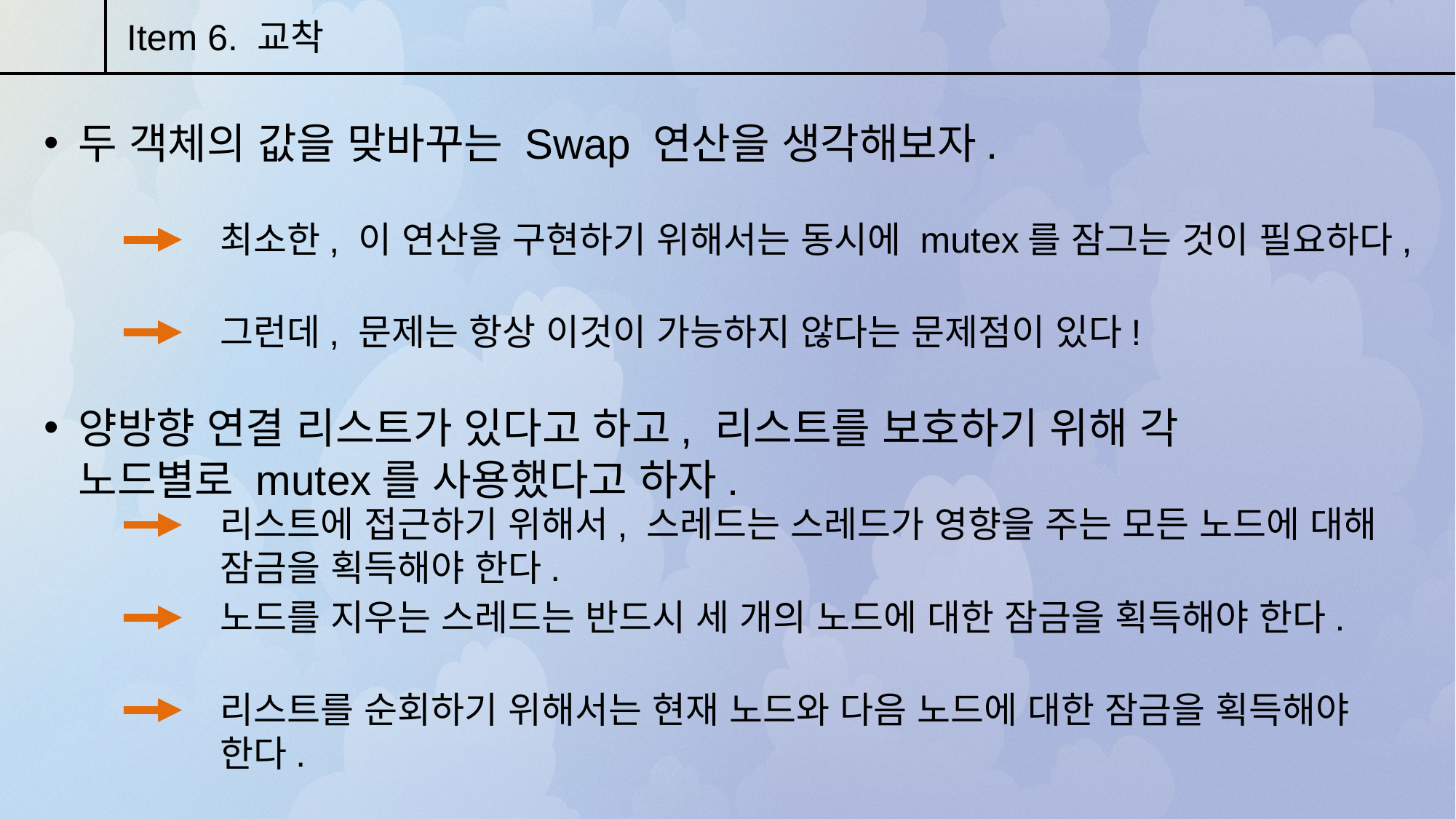

Item 6. 교착
두 객체의 값을 맞바꾸는 Swap 연산을 생각해보자.
최소한, 이 연산을 구현하기 위해서는 동시에 mutex를 잠그는 것이 필요하다,
그런데, 문제는 항상 이것이 가능하지 않다는 문제점이 있다!
양방향 연결 리스트가 있다고 하고, 리스트를 보호하기 위해 각 노드별로 mutex를 사용했다고 하자.
리스트에 접근하기 위해서, 스레드는 스레드가 영향을 주는 모든 노드에 대해 잠금을 획득해야 한다.
노드를 지우는 스레드는 반드시 세 개의 노드에 대한 잠금을 획득해야 한다.
리스트를 순회하기 위해서는 현재 노드와 다음 노드에 대한 잠금을 획득해야 한다.